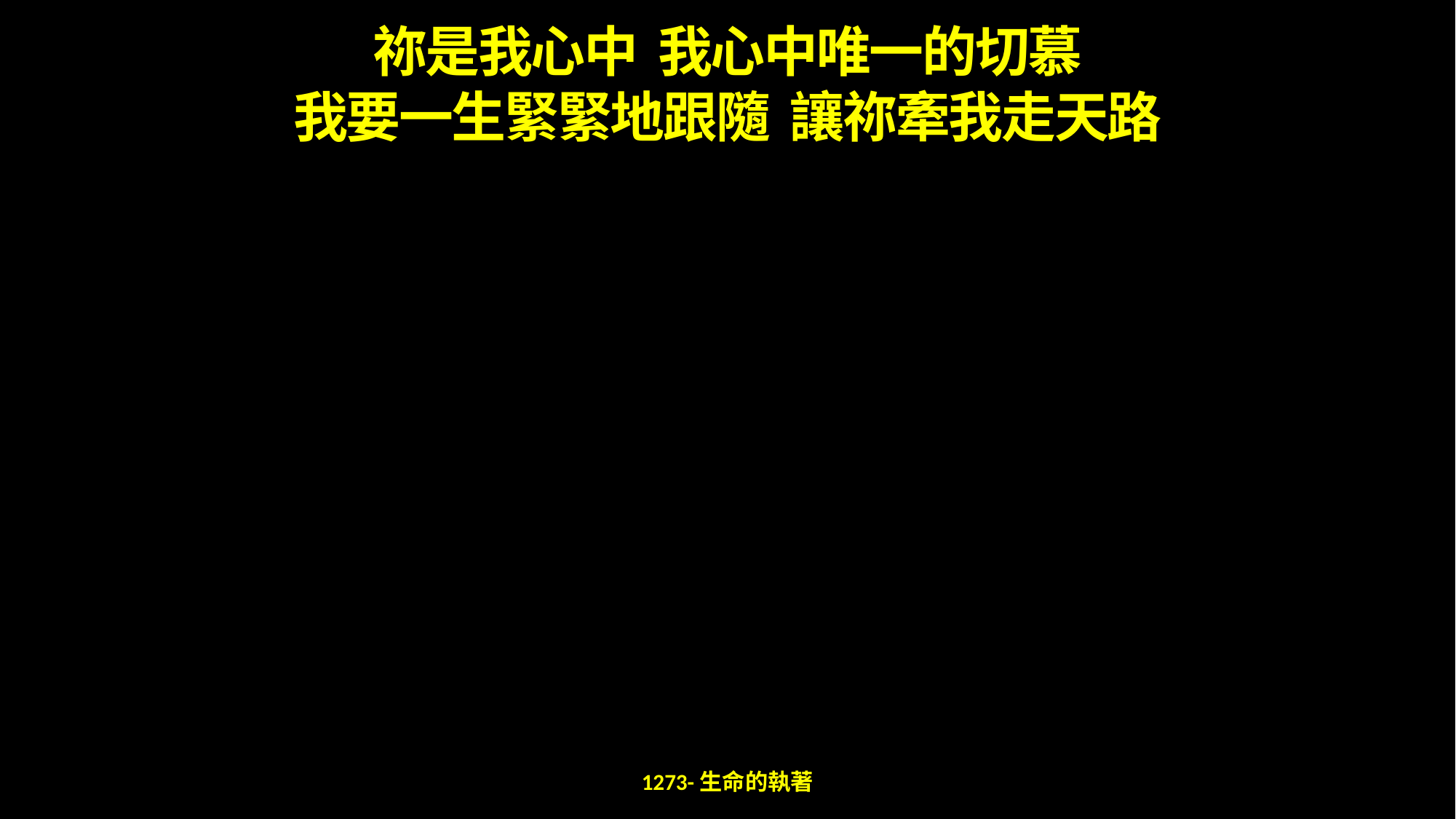

祢是我心中  我心中唯一的切慕
我要一生緊緊地跟隨  讓祢牽我走天路
1273-生命的執著